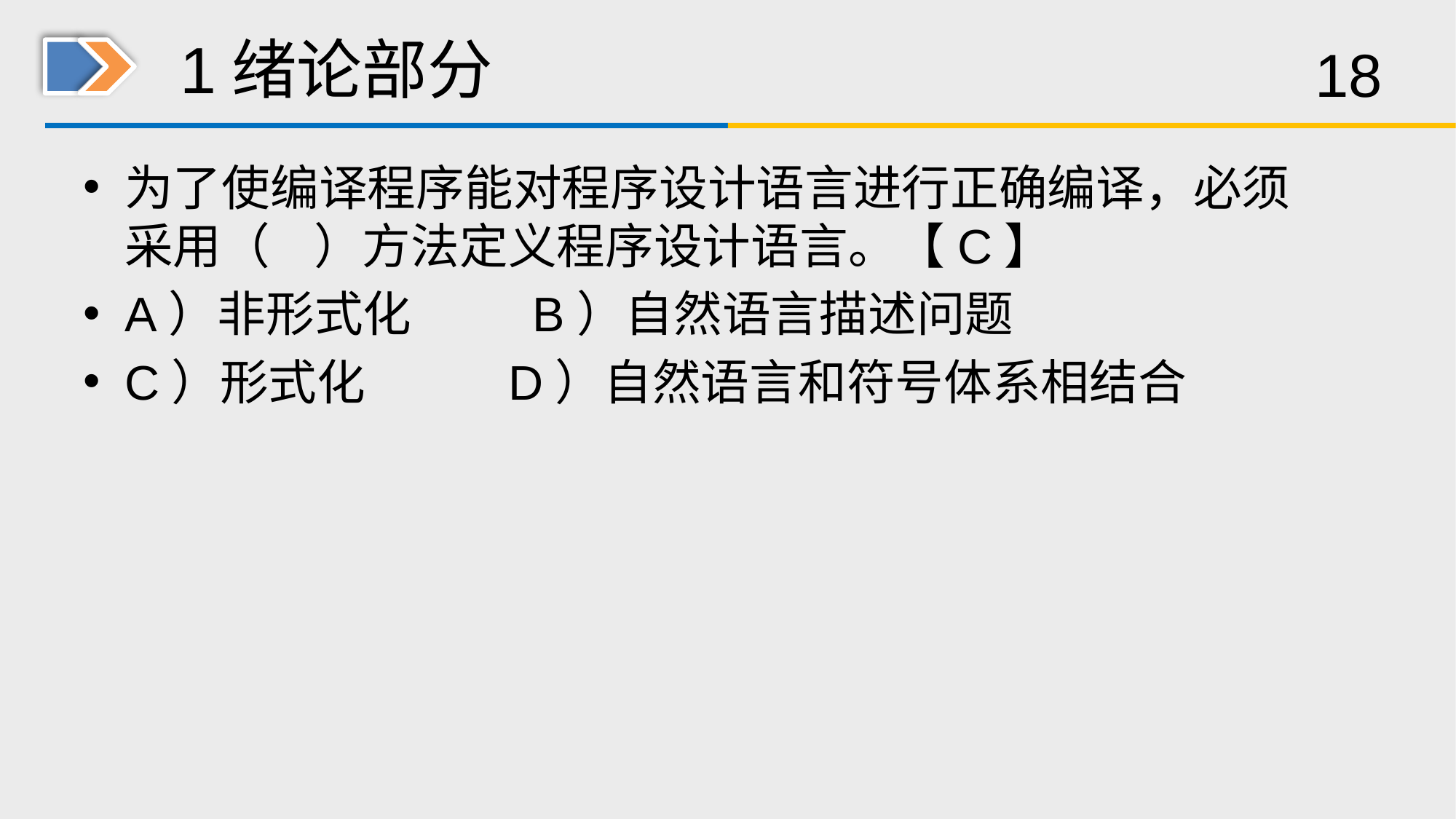

# 1绪论部分
18
为了使编译程序能对程序设计语言进行正确编译，必须采用（    ）方法定义程序设计语言。【C】
A）非形式化          B）自然语言描述问题
C）形式化            D）自然语言和符号体系相结合